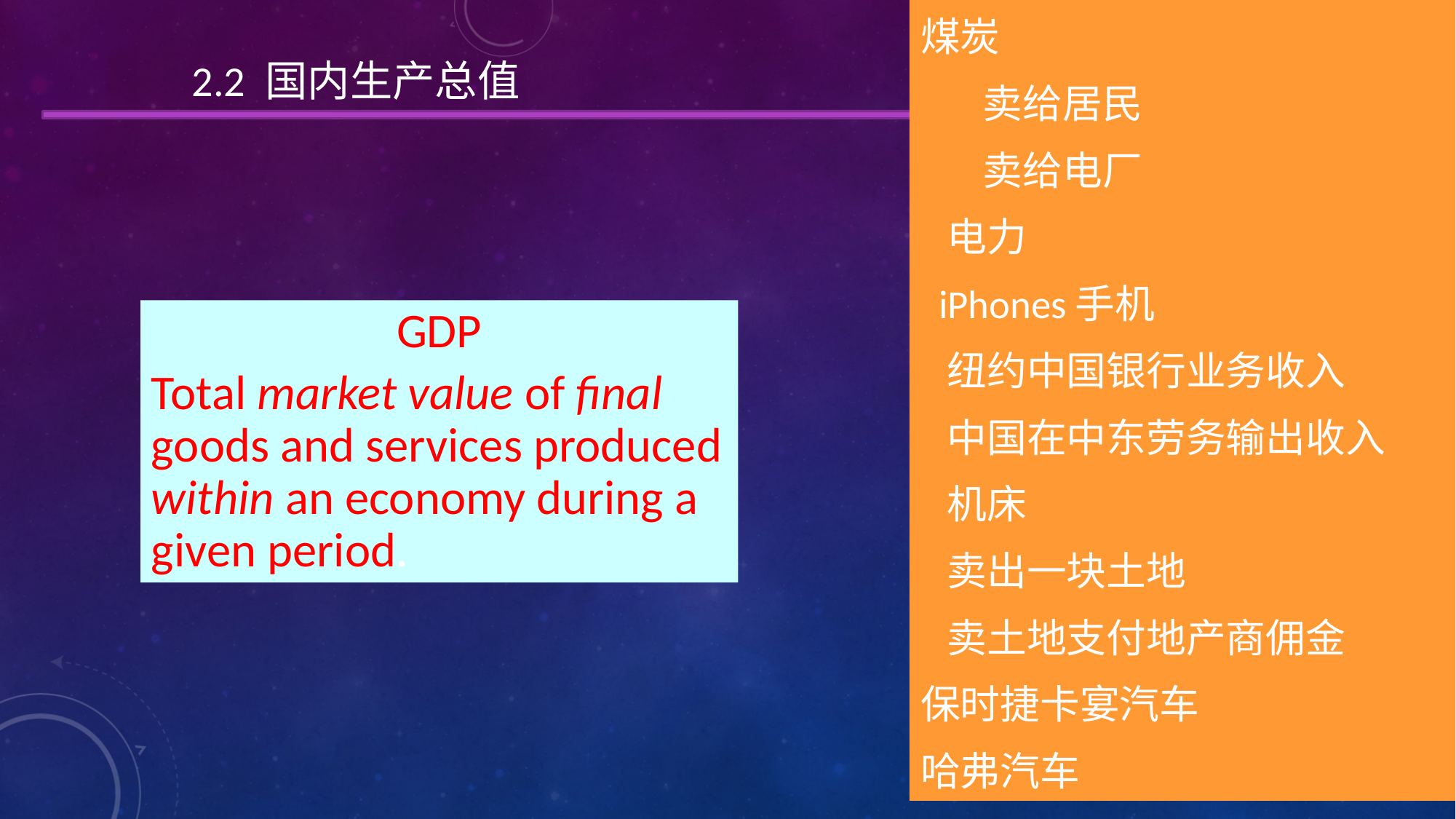

煤炭
      卖给居民
      卖给电厂
  电力
  iPhones手机
  纽约中国银行业务收入
  中国在中东劳务输出收入
  机床
  卖出一块土地
  卖土地支付地产商佣金
保时捷卡宴汽车
哈弗汽车
2.2 国内生产总值

GDP
Total market value of final goods and services produced within an economy during a given period.